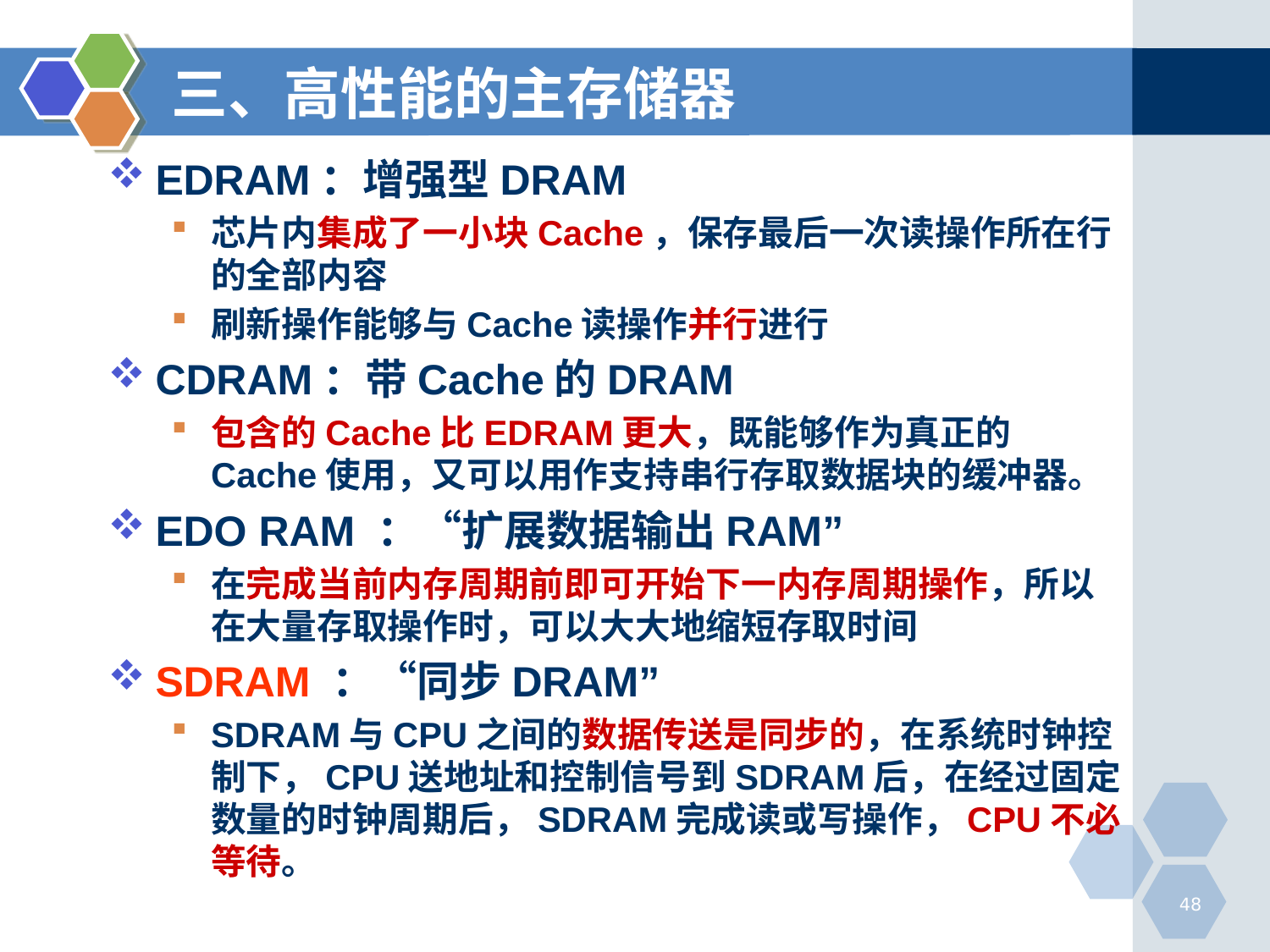

# 三、高性能的主存储器
EDRAM：增强型DRAM
芯片内集成了一小块Cache，保存最后一次读操作所在行的全部内容
刷新操作能够与Cache读操作并行进行
CDRAM：带Cache的DRAM
包含的Cache比EDRAM更大，既能够作为真正的Cache使用，又可以用作支持串行存取数据块的缓冲器。
EDO RAM ：“扩展数据输出RAM”
在完成当前内存周期前即可开始下一内存周期操作，所以在大量存取操作时，可以大大地缩短存取时间
SDRAM ：“同步DRAM”
SDRAM与CPU之间的数据传送是同步的，在系统时钟控制下，CPU送地址和控制信号到SDRAM后，在经过固定数量的时钟周期后，SDRAM完成读或写操作，CPU不必等待。
48